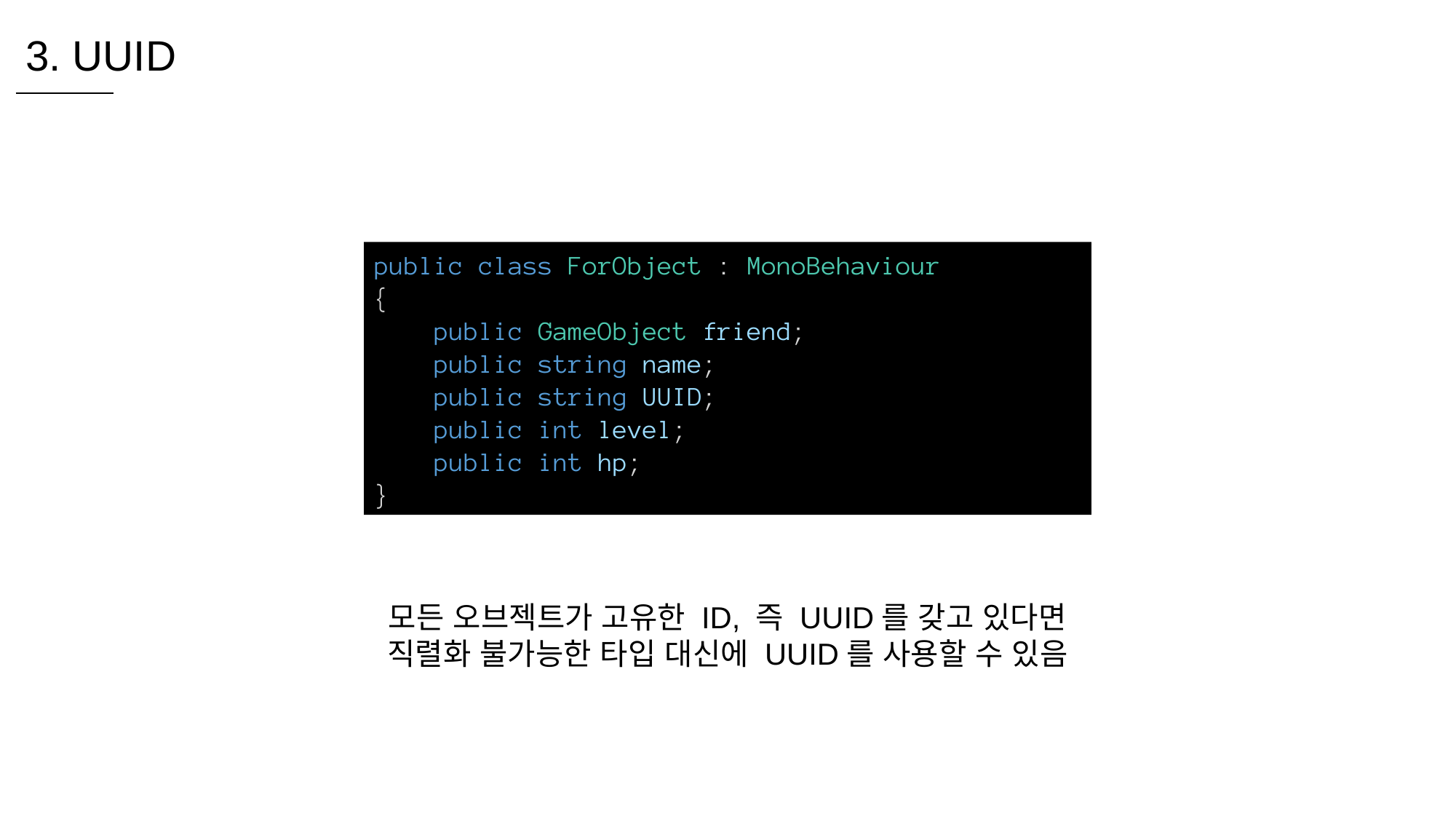

3. UUID
public class ForObject : MonoBehaviour
{
    public GameObject friend;
    public string name;
    public string UUID;
    public int level;
    public int hp;
}
모든 오브젝트가 고유한 ID, 즉 UUID를 갖고 있다면
직렬화 불가능한 타입 대신에 UUID를 사용할 수 있음